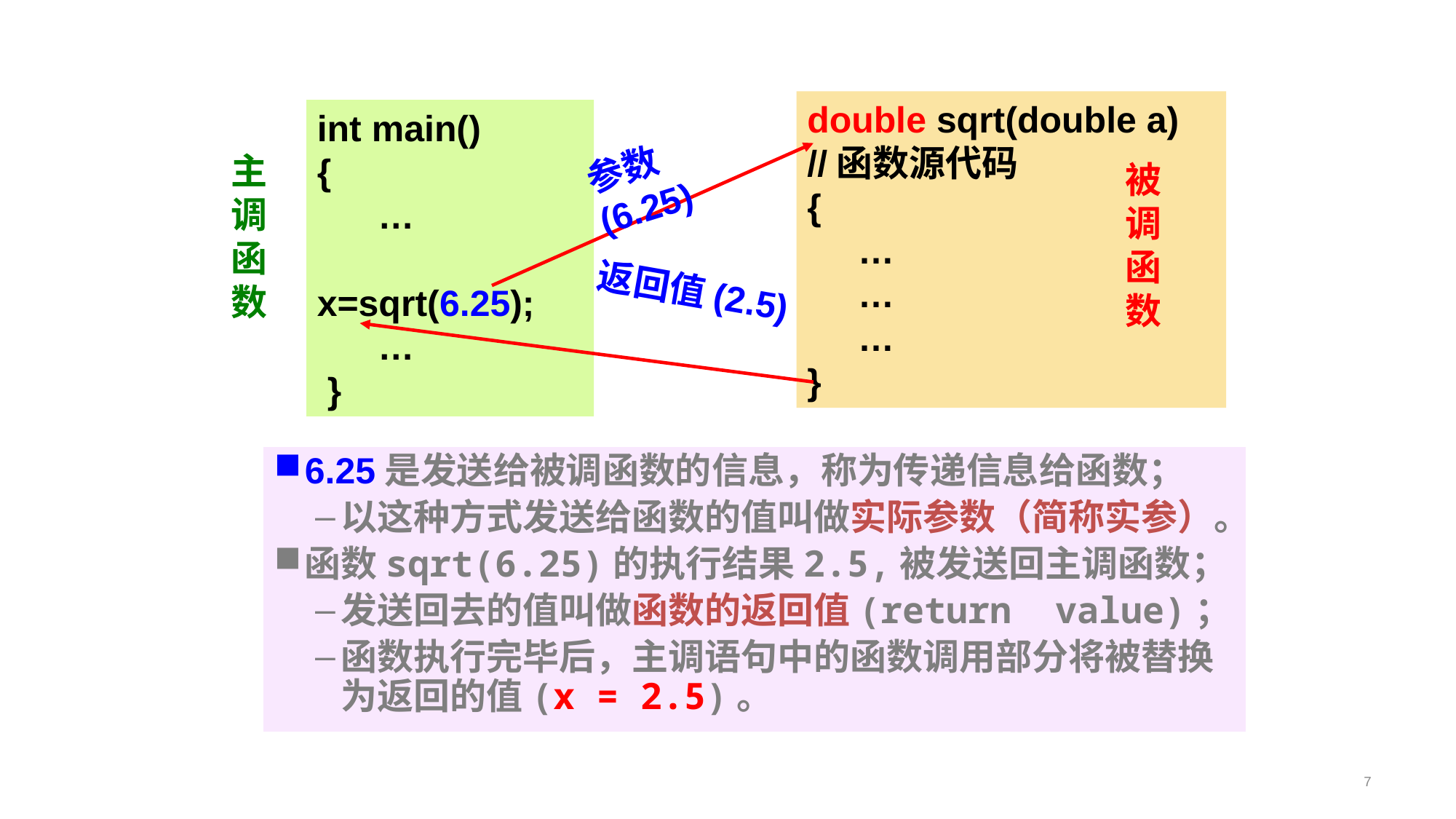

double sqrt(double a)
//函数源代码
{
     …
     …
     …
}
int main()
{
      …
      x=sqrt(6.25);
      …
 }
参数(6.25)
主调函数

被调函数
返回值(2.5)

6.25是发送给被调函数的信息，称为传递信息给函数；
以这种方式发送给函数的值叫做实际参数（简称实参）。
函数sqrt(6.25)的执行结果2.5,被发送回主调函数；
发送回去的值叫做函数的返回值(return  value)；
函数执行完毕后，主调语句中的函数调用部分将被替换为返回的值(x = 2.5)。
7